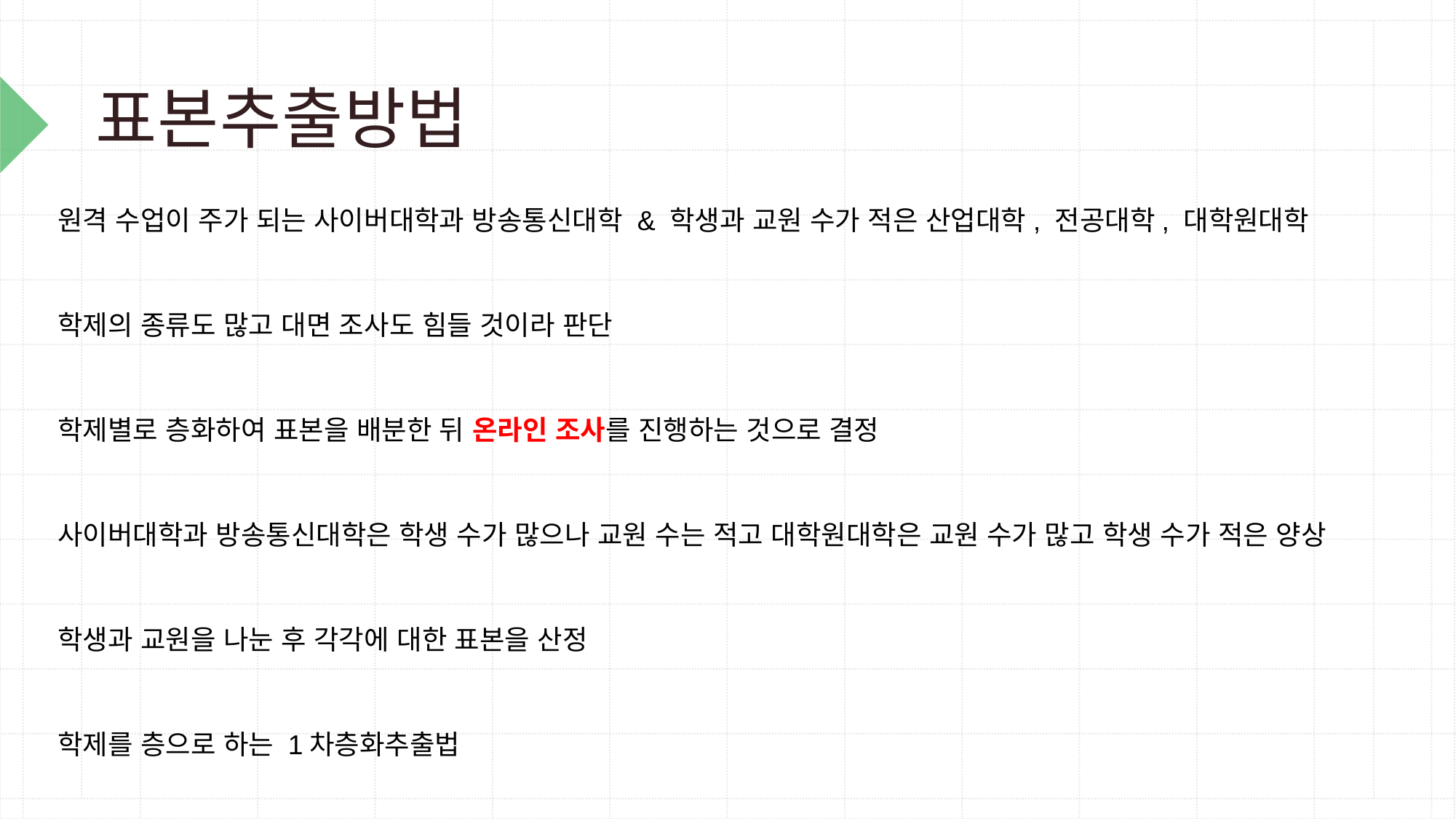

# 표본추출방법
원격 수업이 주가 되는 사이버대학과 방송통신대학 & 학생과 교원 수가 적은 산업대학, 전공대학, 대학원대학

학제의 종류도 많고 대면 조사도 힘들 것이라 판단

학제별로 층화하여 표본을 배분한 뒤 온라인 조사를 진행하는 것으로 결정

사이버대학과 방송통신대학은 학생 수가 많으나 교원 수는 적고 대학원대학은 교원 수가 많고 학생 수가 적은 양상

학생과 교원을 나눈 후 각각에 대한 표본을 산정

학제를 층으로 하는 1차층화추출법